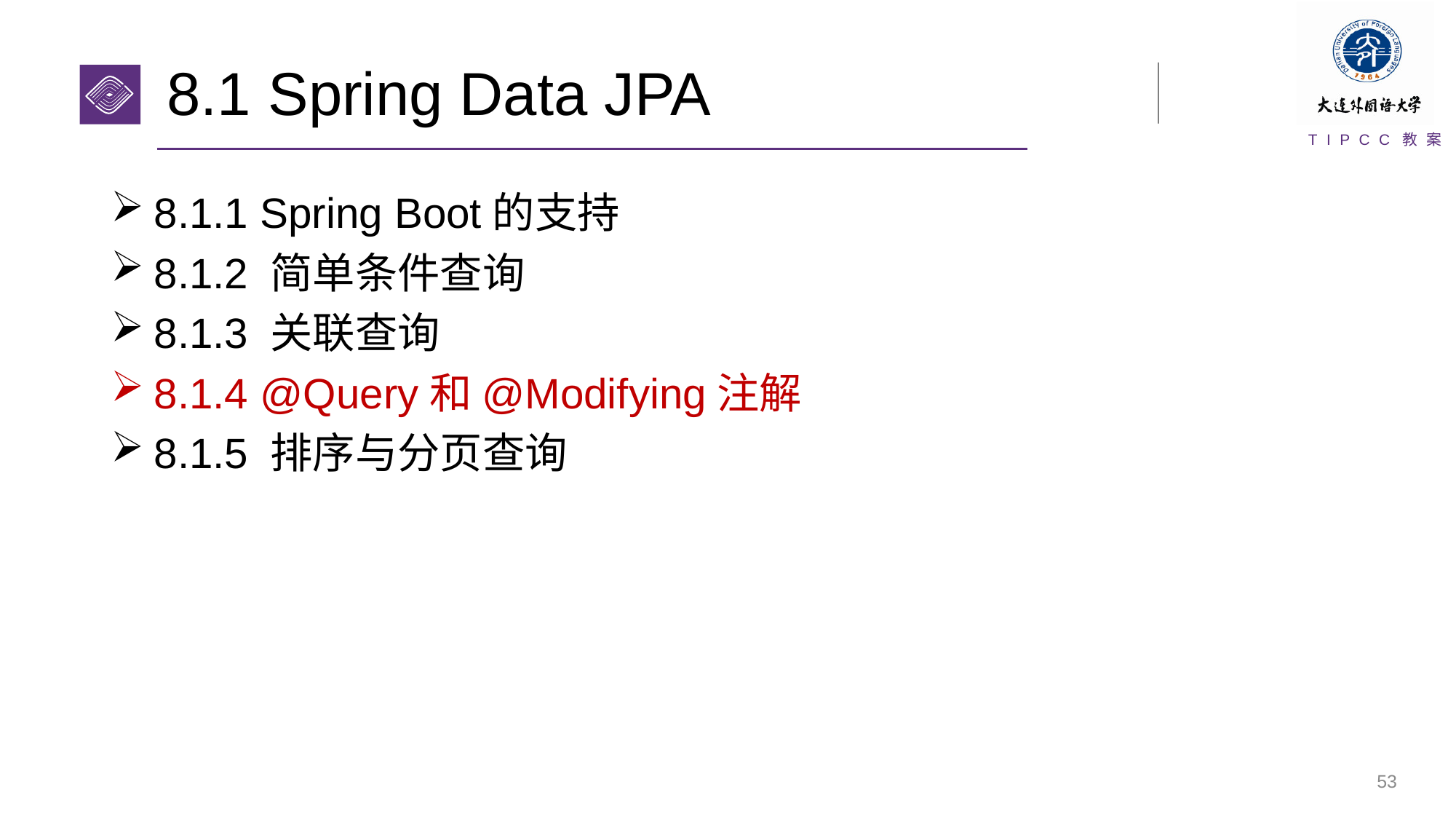

# 8.1 Spring Data JPA
8.1.1 Spring Boot的支持
8.1.2 简单条件查询
8.1.3 关联查询
8.1.4 @Query和@Modifying注解
8.1.5 排序与分页查询
53